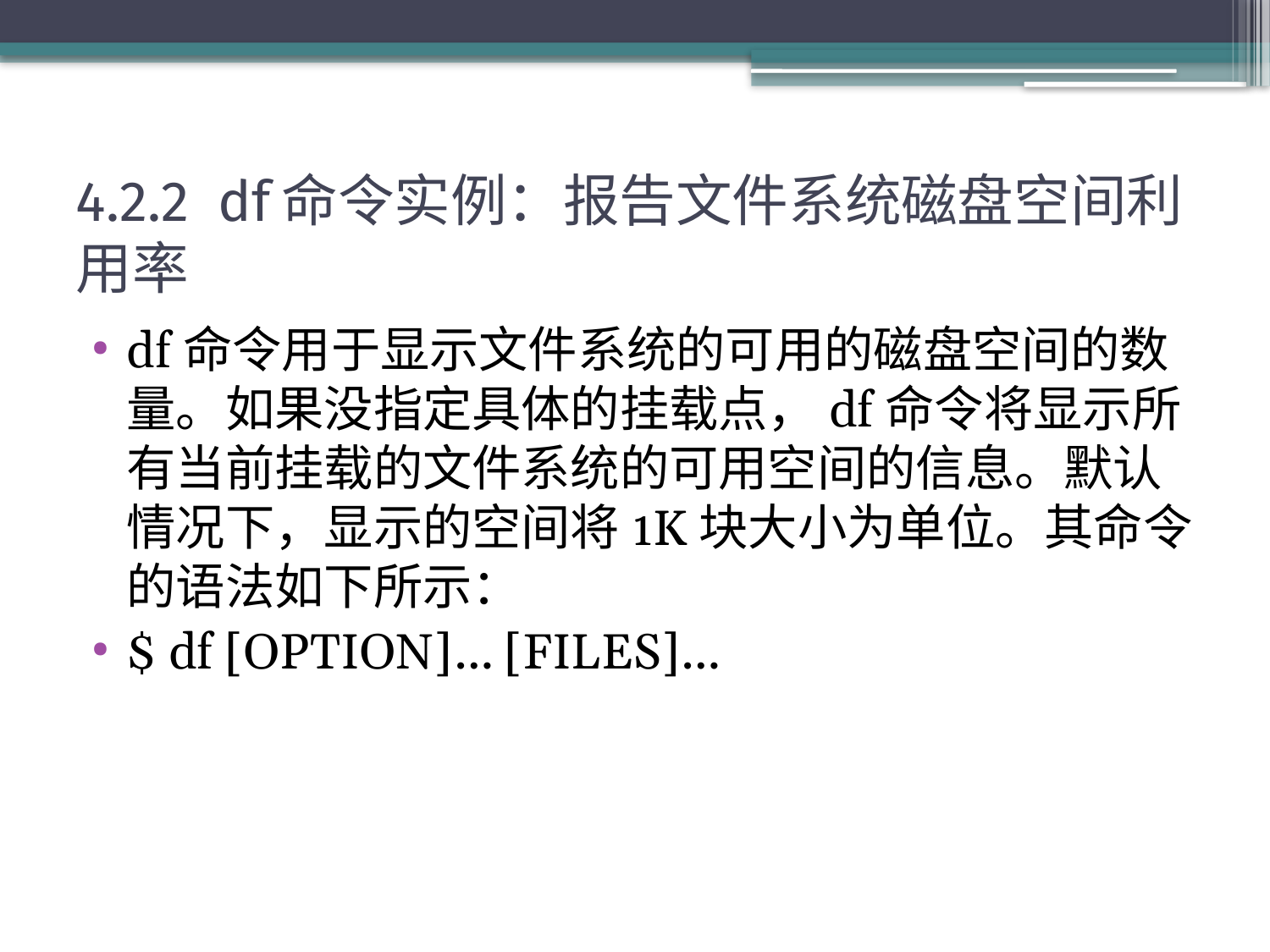

# 4.2.2  df命令实例：报告文件系统磁盘空间利用率
df命令用于显示文件系统的可用的磁盘空间的数量。如果没指定具体的挂载点，df命令将显示所有当前挂载的文件系统的可用空间的信息。默认情况下，显示的空间将1K块大小为单位。其命令的语法如下所示：
$ df [OPTION]… [FILES]…